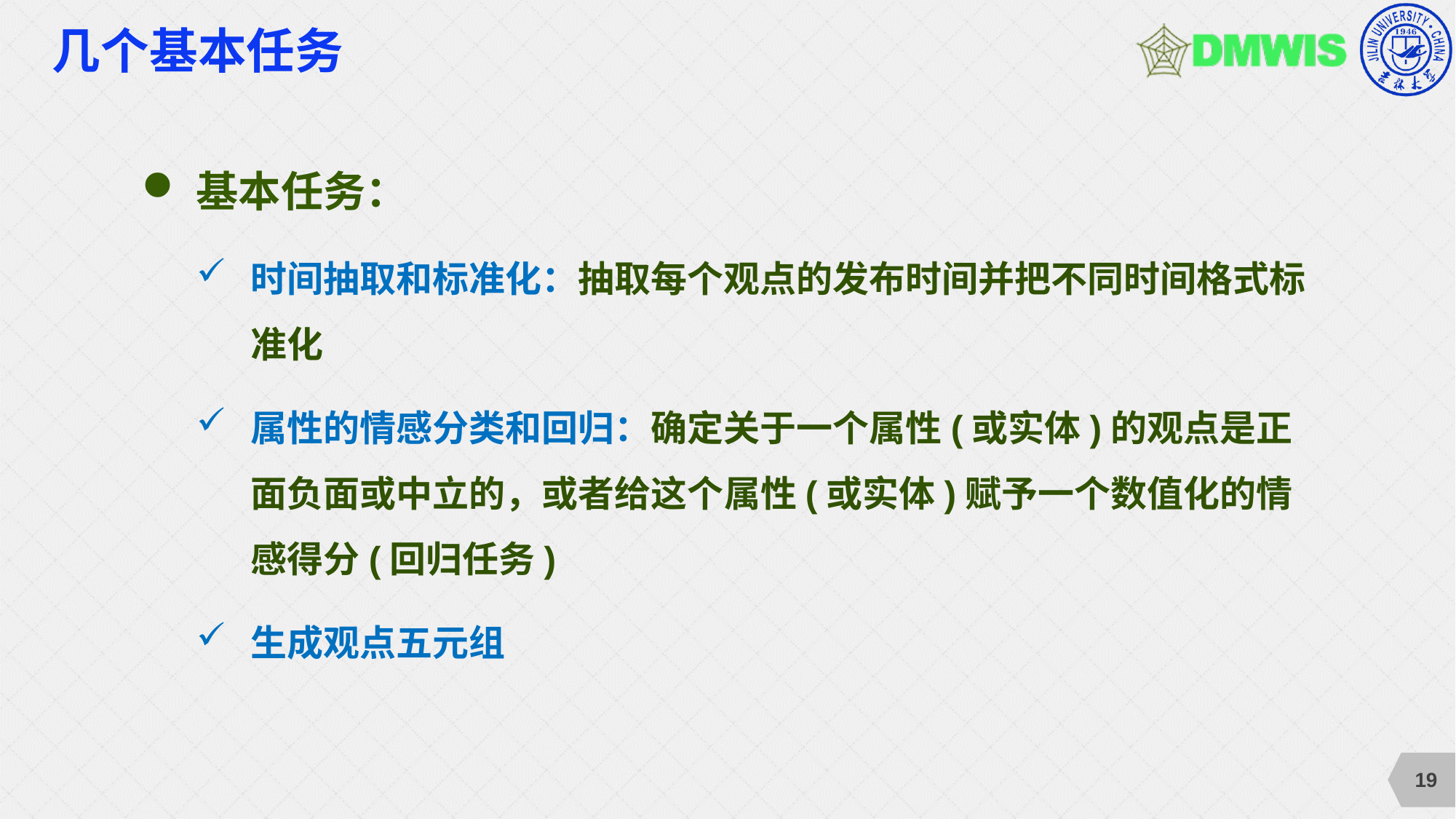

# 几个基本任务

基本任务：
时间抽取和标准化：抽取每个观点的发布时间并把不同时间格式标准化
属性的情感分类和回归：确定关于一个属性(或实体)的观点是正面负面或中立的，或者给这个属性(或实体)赋予一个数值化的情感得分(回归任务)
生成观点五元组
19